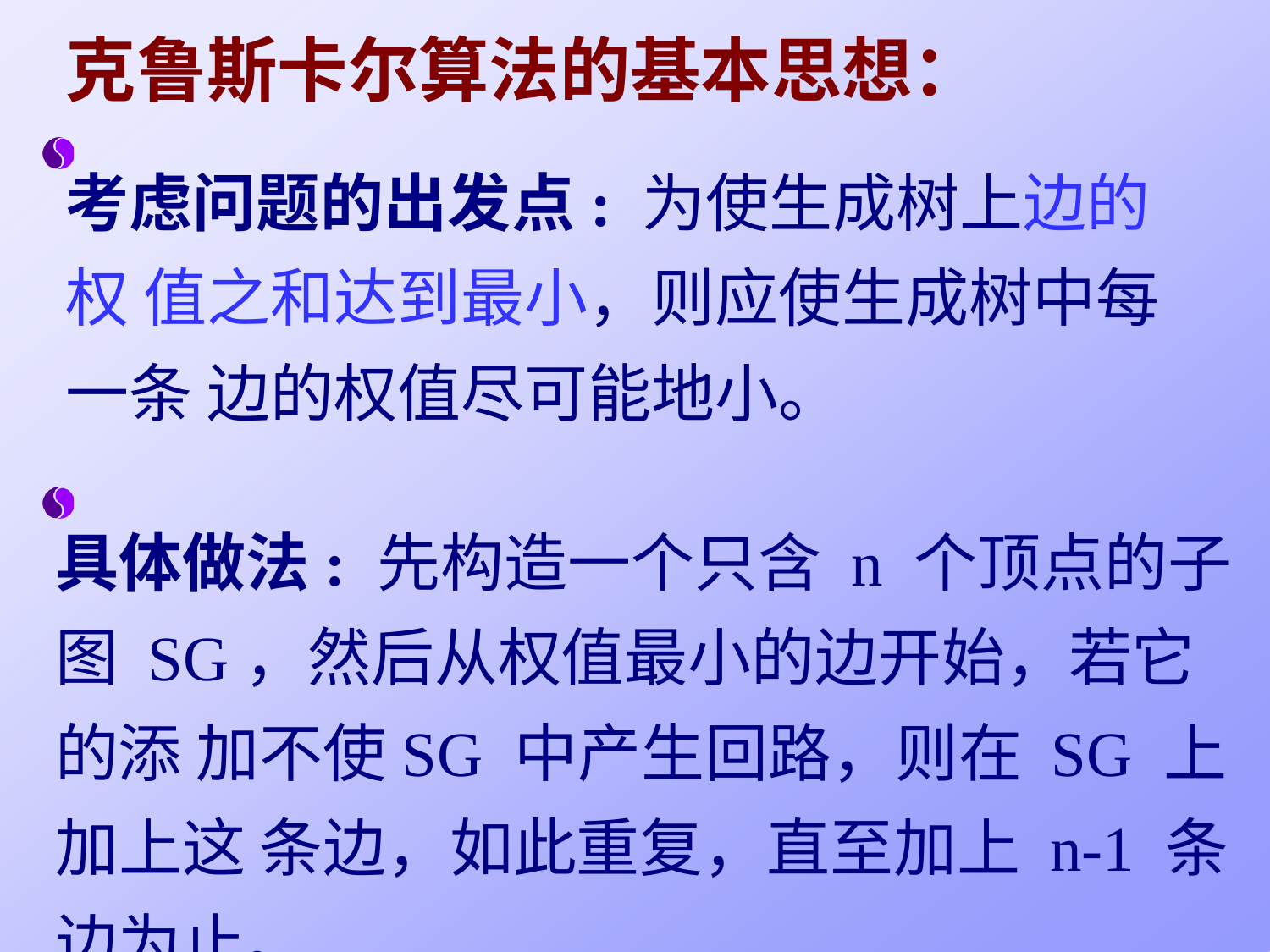

# 克鲁斯卡尔算法的基本思想：

考虑问题的出发点: 为使生成树上边的权 值之和达到最小，则应使生成树中每一条 边的权值尽可能地小。

具体做法: 先构造一个只含 n 个顶点的子图 SG，然后从权值最小的边开始，若它的添 加不使SG 中产生回路，则在 SG 上加上这 条边，如此重复，直至加上 n-1 条边为止。